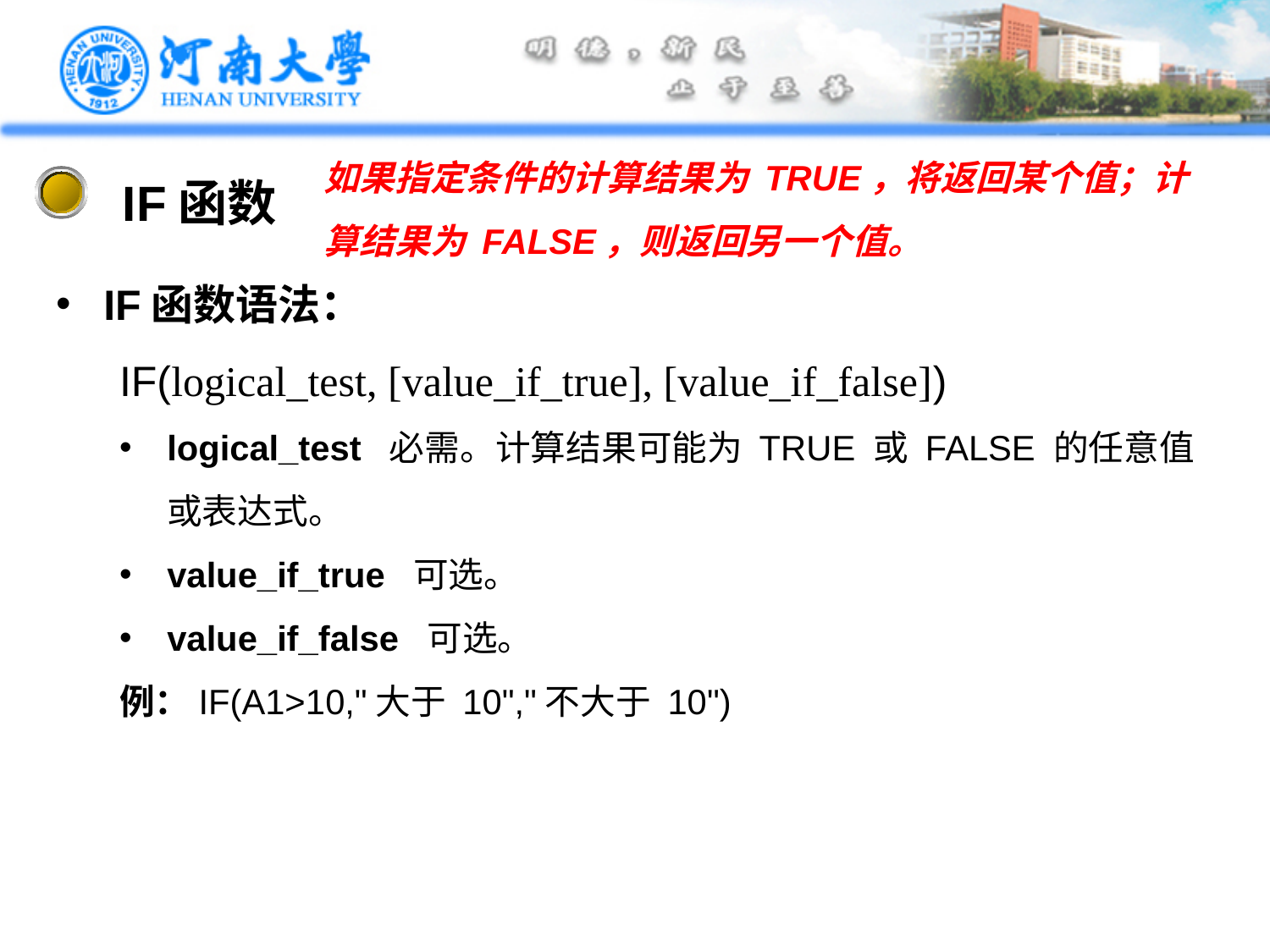

如果指定条件的计算结果为 TRUE，将返回某个值；计算结果为 FALSE，则返回另一个值。
IF函数

IF函数语法：
IF(logical_test, [value_if_true], [value_if_false])
logical_test  必需。计算结果可能为 TRUE 或 FALSE 的任意值或表达式。
value_if_true  可选。
value_if_false  可选。
例：IF(A1>10,"大于 10","不大于 10")